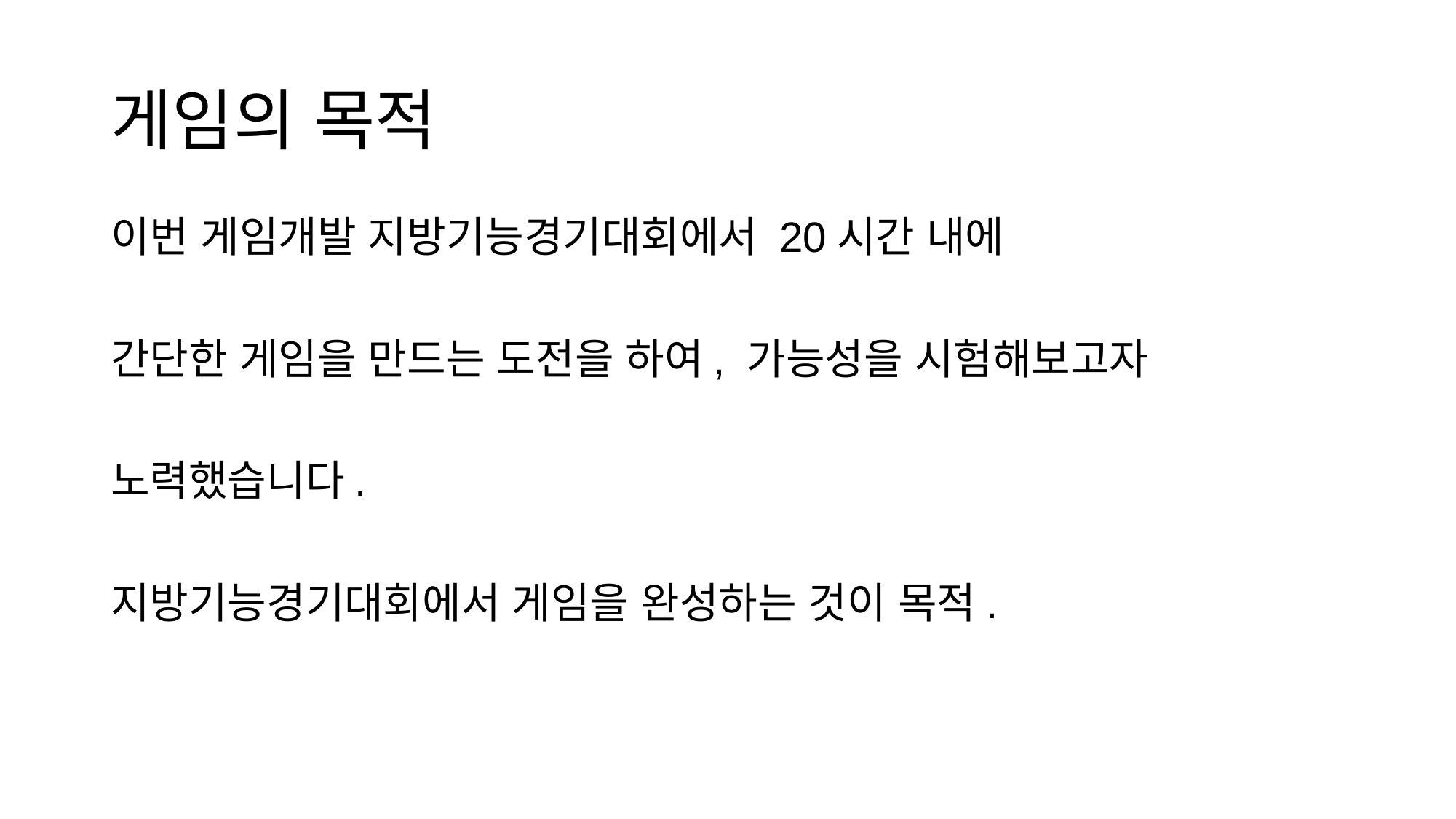

# 게임의 목적
이번 게임개발 지방기능경기대회에서 20시간 내에

간단한 게임을 만드는 도전을 하여, 가능성을 시험해보고자

노력했습니다.

지방기능경기대회에서 게임을 완성하는 것이 목적.